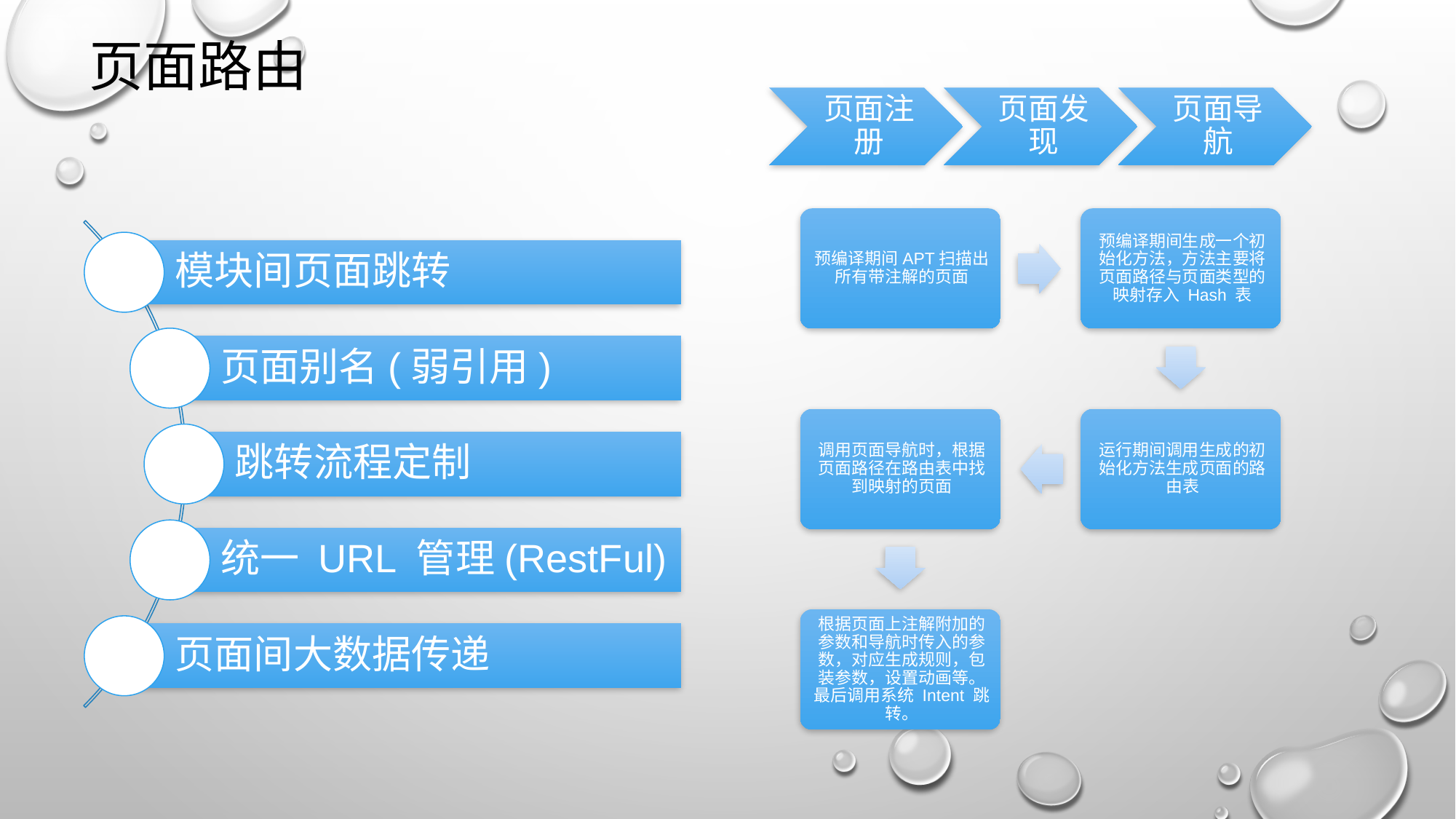

页面注册
页面发现
页面导航
# 页面路由
模块间页面跳转
页面别名(弱引用)
跳转流程定制
统一 URL 管理(RestFul)
页面间大数据传递
预编译期间APT扫描出所有带注解的页面

预编译期间生成一个初始化方法，方法主要将页面路径与页面类型的映射存入 Hash 表

运行期间调用生成的初始化方法生成页面的路由表

调用页面导航时，根据页面路径在路由表中找到映射的页面

根据页面上注解附加的参数和导航时传入的参数，对应生成规则，包装参数，设置动画等。最后调用系统 Intent 跳转。